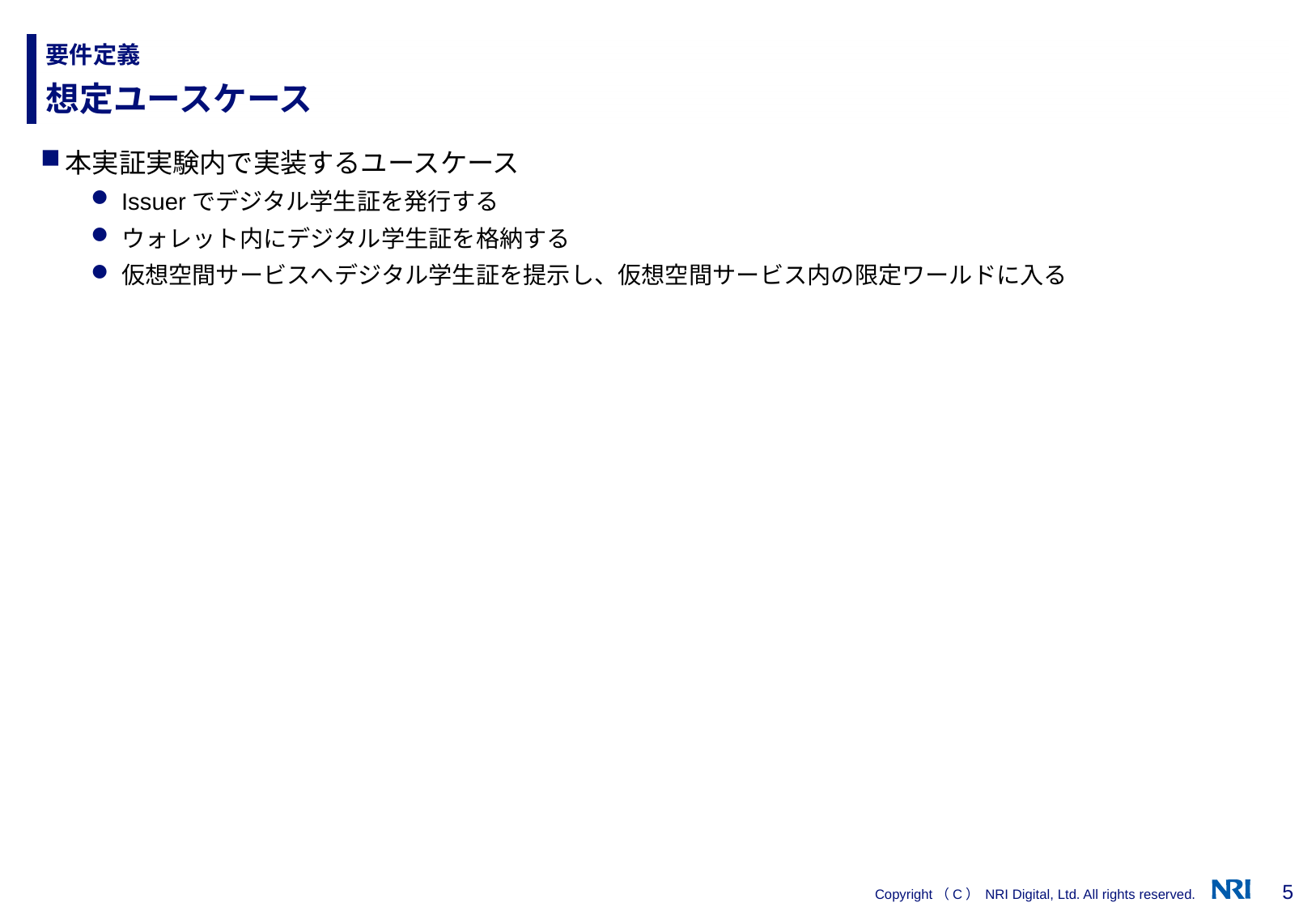

# 要件定義
想定ユースケース
本実証実験内で実装するユースケース
Issuerでデジタル学生証を発行する
ウォレット内にデジタル学生証を格納する
仮想空間サービスへデジタル学生証を提示し、仮想空間サービス内の限定ワールドに入る